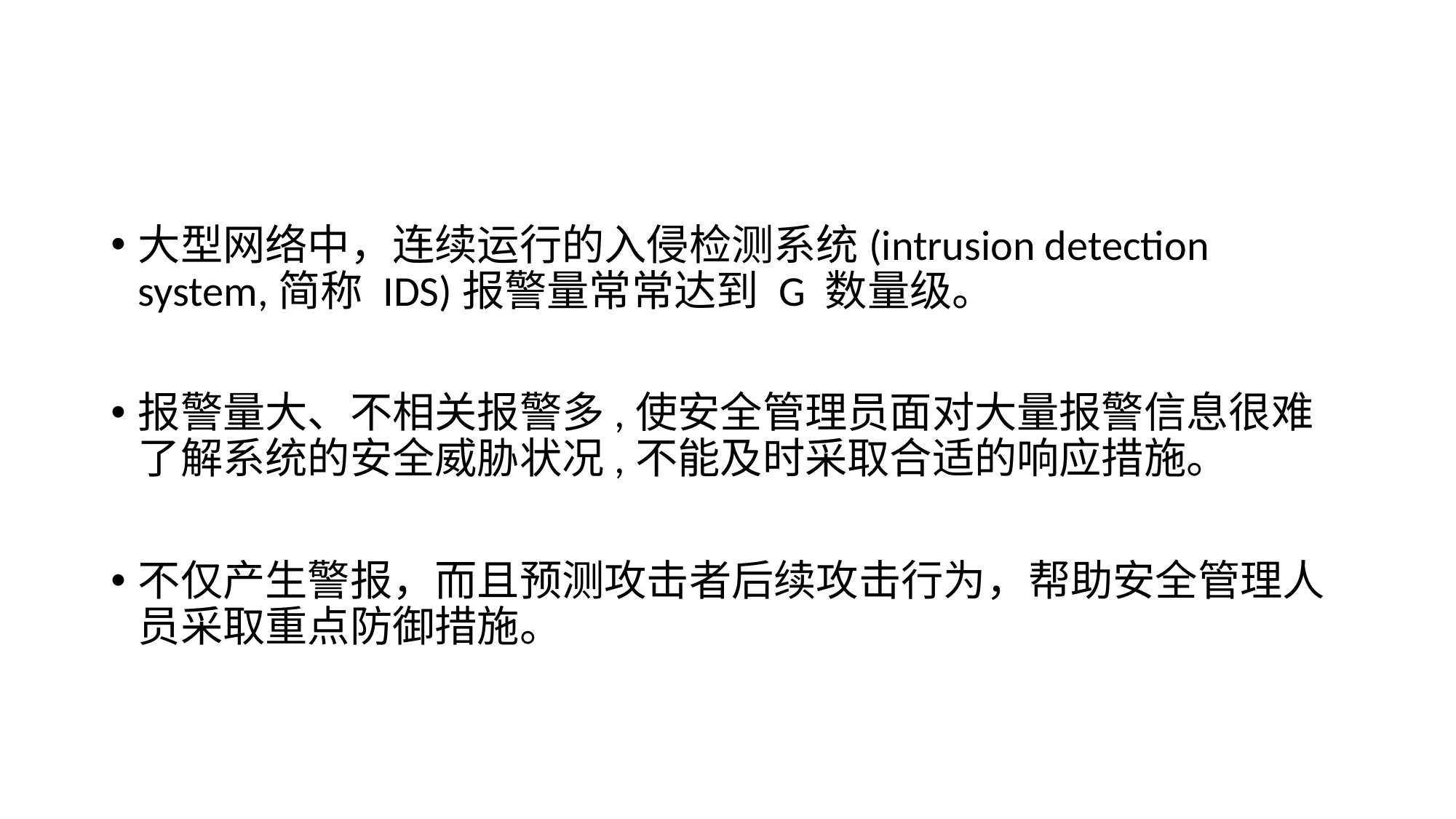

#
大型网络中，连续运行的入侵检测系统(intrusion detection system,简称 IDS)报警量常常达到 G 数量级。

报警量大、不相关报警多,使安全管理员面对大量报警信息很难了解系统的安全威胁状况,不能及时采取合适的响应措施。

不仅产生警报，而且预测攻击者后续攻击行为，帮助安全管理人员采取重点防御措施。